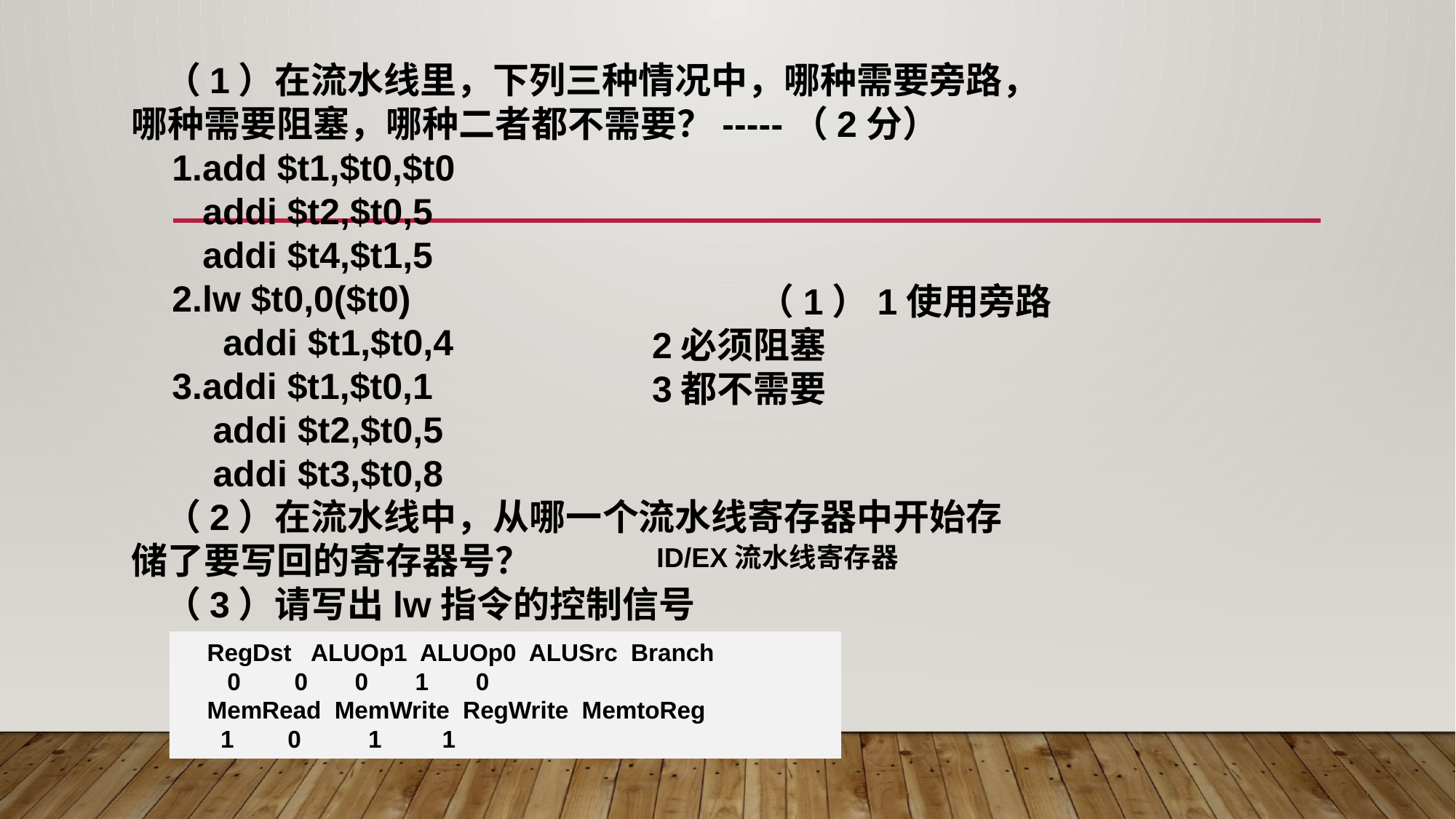

（1）在流水线里，下列三种情况中，哪种需要旁路，哪种需要阻塞，哪种二者都不需要？-----（2分）
    1.add $t1,$t0,$t0
       addi $t2,$t0,5
       addi $t4,$t1,5
    2.lw $t0,0($t0)
         addi $t1,$t0,4
    3.addi $t1,$t0,1
        addi $t2,$t0,5
        addi $t3,$t0,8
   （2）在流水线中，从哪一个流水线寄存器中开始存储了要写回的寄存器号？
   （3）请写出lw指令的控制信号
		（1）1使用旁路
           2必须阻塞
           3都不需要
ID/EX流水线寄存器
    RegDst   ALUOp1  ALUOp0  ALUSrc  Branch
       0        0       0       1       0
    MemRead  MemWrite  RegWrite  MemtoReg
      1        0          1         1